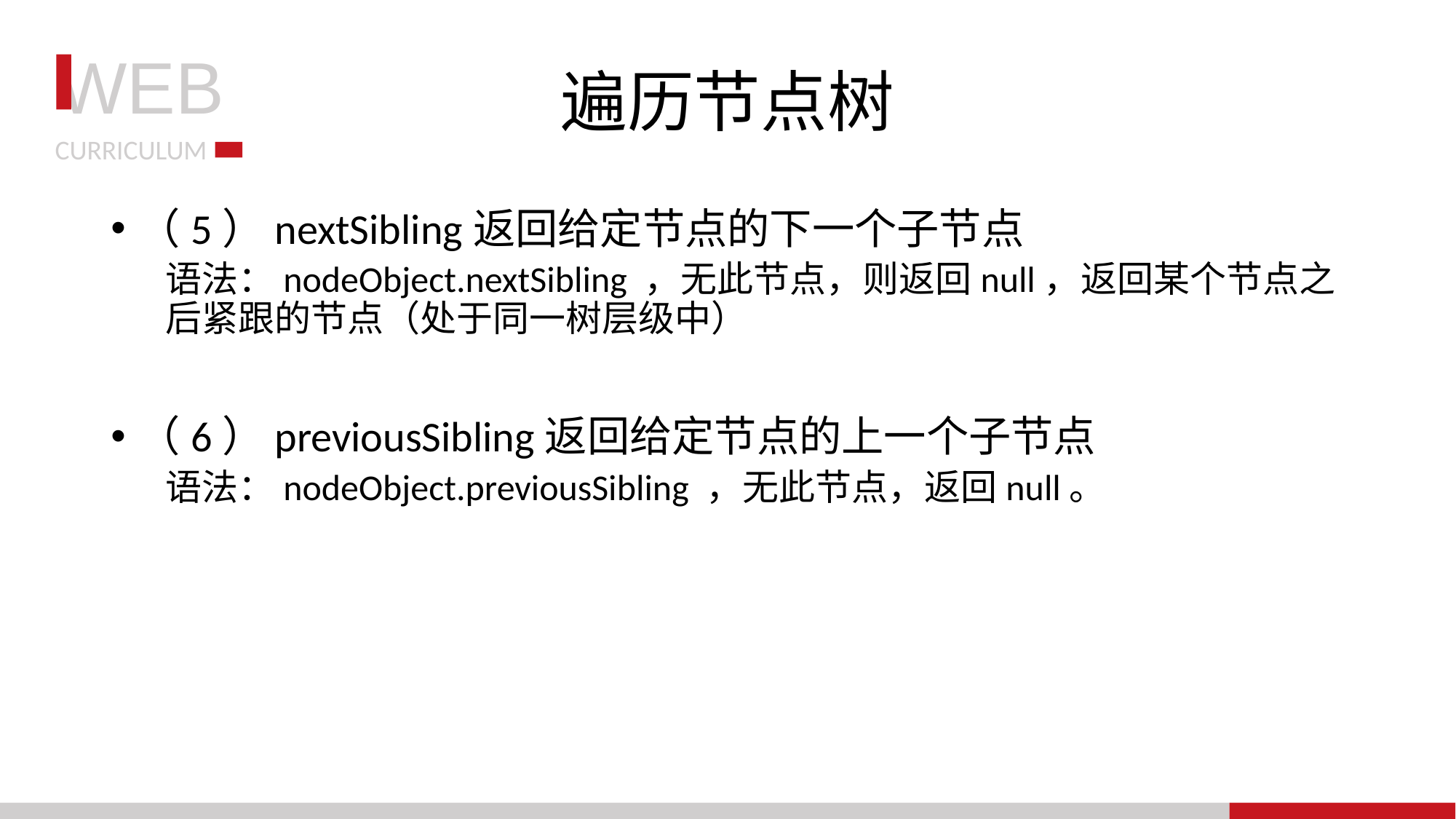

# 遍历节点树
（5）nextSibling返回给定节点的下一个子节点
语法：nodeObject.nextSibling ，无此节点，则返回null，返回某个节点之后紧跟的节点（处于同一树层级中）

（6）previousSibling返回给定节点的上一个子节点
语法：nodeObject.previousSibling ，无此节点，返回null。